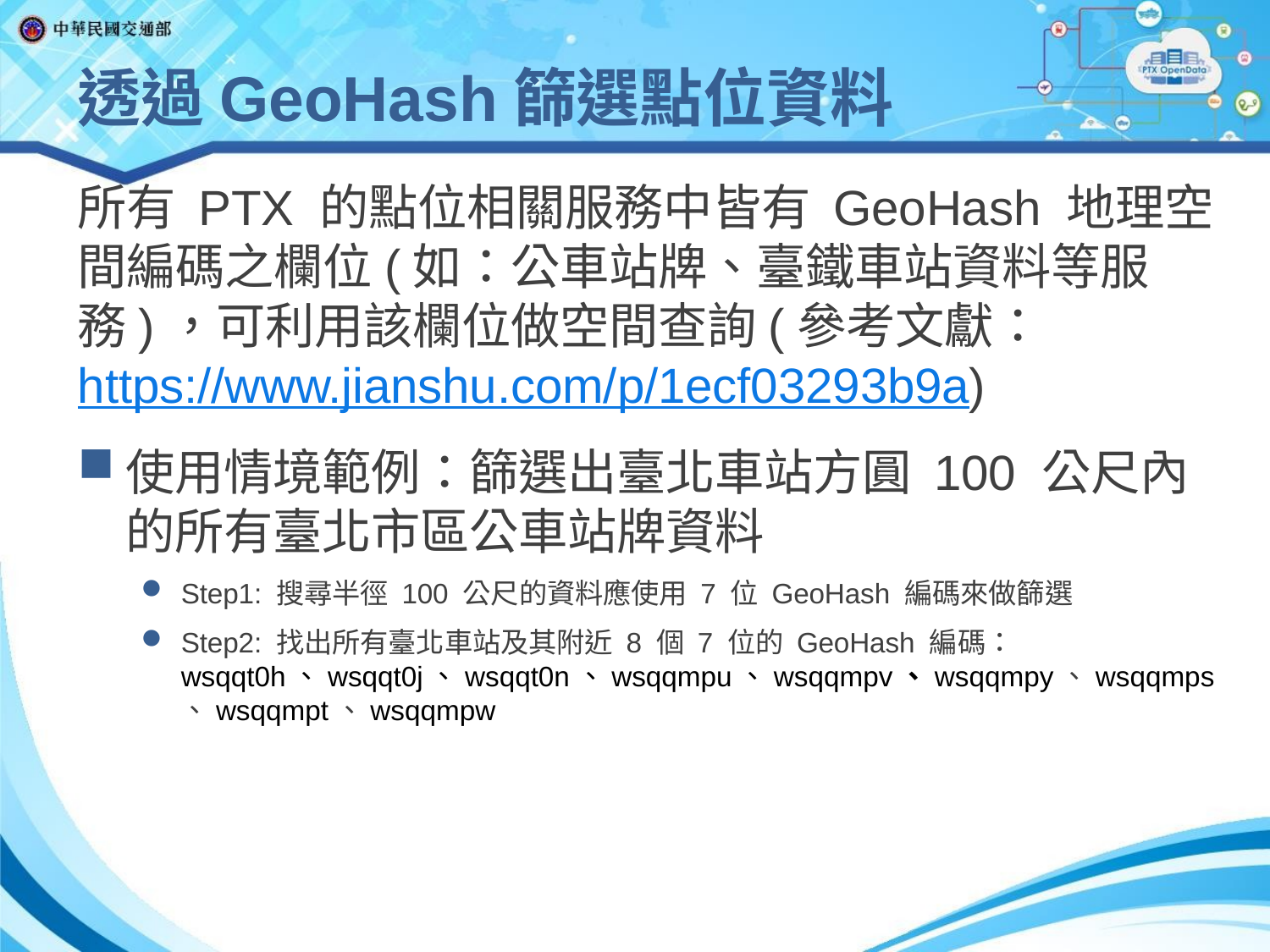

# 透過GeoHash篩選點位資料
所有 PTX 的點位相關服務中皆有 GeoHash 地理空間編碼之欄位(如：公車站牌、臺鐵車站資料等服務)，可利用該欄位做空間查詢(參考文獻：https://www.jianshu.com/p/1ecf03293b9a)
使用情境範例：篩選出臺北車站方圓 100 公尺內的所有臺北市區公車站牌資料
Step1: 搜尋半徑 100 公尺的資料應使用 7 位 GeoHash 編碼來做篩選
Step2: 找出所有臺北車站及其附近 8 個 7 位的 GeoHash 編碼：
wsqqt0h、wsqqt0j、wsqqt0n、wsqqmpu、wsqqmpv、wsqqmpy、wsqqmps、wsqqmpt、wsqqmpw